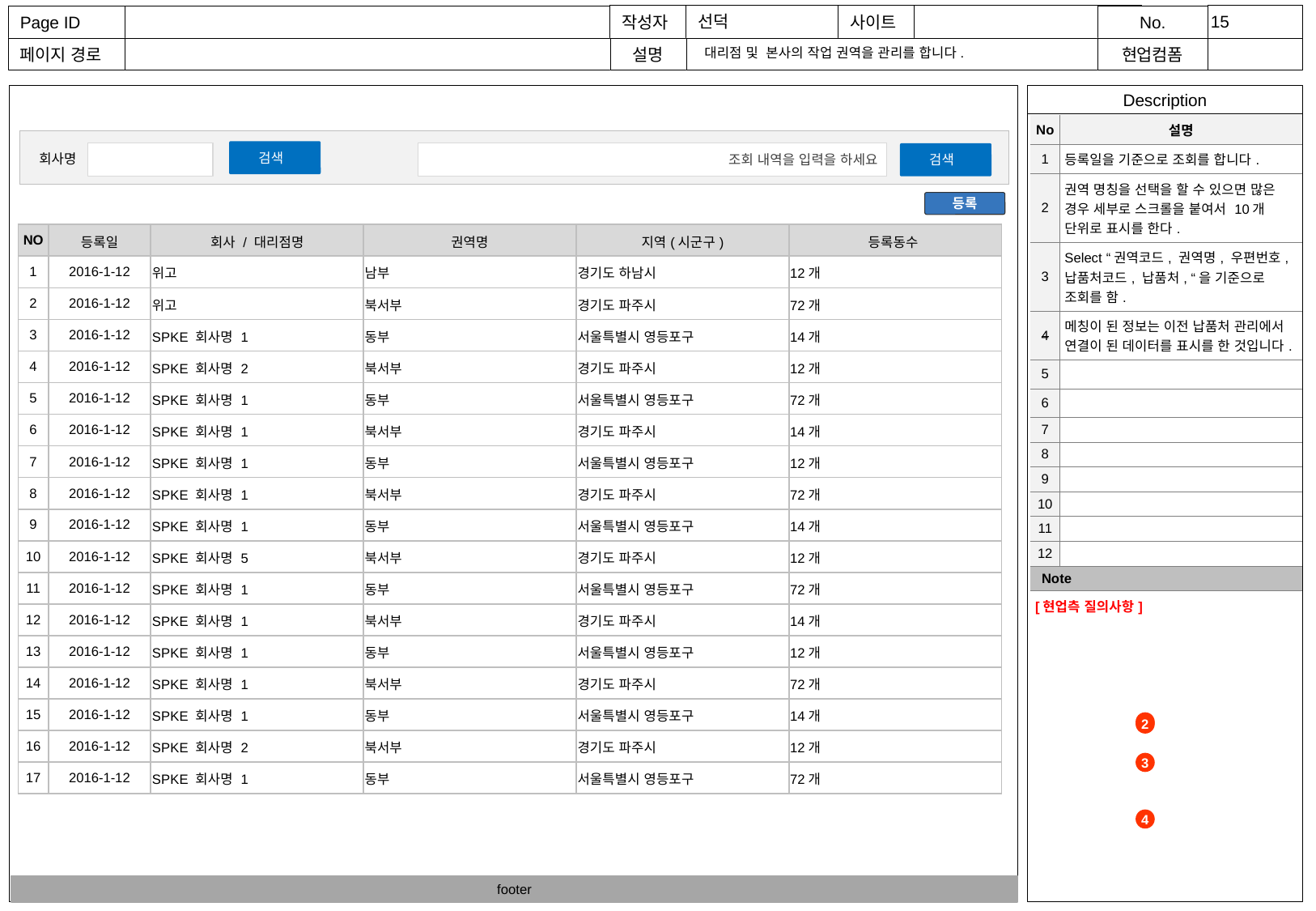

대리점 및  본사의 작업 권역을 관리를 합니다.

| No | 설명 |
| --- | --- |
| 1 | 등록일을 기준으로 조회를 합니다. |
| 2 | 권역 명칭을 선택을 할 수 있으면 많은 경우 세부로 스크롤을 붙여서 10개 단위로 표시를 한다. |
| 3 | Select “권역코드, 권역명, 우편번호, 납품처코드, 납품처, “을 기준으로 조회를 함. |
| 4 | 메칭이 된 정보는 이전 납품처 관리에서 연결이 된 데이터를 표시를 한 것입니다. |
| 5 |  |
| 6 |  |
| 7 |  |
| 8 |  |
| 9 |  |
| 10 |  |
| 11 |  |
| 12 |  |
| Note |  |
| [현업측 질의사항] |  |

검색

조회 내역을 입력을 하세요
검색
회사명
등록
| NO | 등록일 | 회사 / 대리점명 | 권역명 | 지역(시군구) | 등록동수 |
| --- | --- | --- | --- | --- | --- |
| 1 | 2016-1-12 | 위고 | 남부 | 경기도 하남시 | 12개 |
| 2 | 2016-1-12 | 위고 | 북서부 | 경기도 파주시 | 72개 |
| 3 | 2016-1-12 | SPKE 회사명 1 | 동부 | 서울특별시 영등포구 | 14개 |
| 4 | 2016-1-12 | SPKE 회사명 2 | 북서부 | 경기도 파주시 | 12개 |
| 5 | 2016-1-12 | SPKE 회사명 1 | 동부 | 서울특별시 영등포구 | 72개 |
| 6 | 2016-1-12 | SPKE 회사명 1 | 북서부 | 경기도 파주시 | 14개 |
| 7 | 2016-1-12 | SPKE 회사명 1 | 동부 | 서울특별시 영등포구 | 12개 |
| 8 | 2016-1-12 | SPKE 회사명 1 | 북서부 | 경기도 파주시 | 72개 |
| 9 | 2016-1-12 | SPKE 회사명 1 | 동부 | 서울특별시 영등포구 | 14개 |
| 10 | 2016-1-12 | SPKE 회사명 5 | 북서부 | 경기도 파주시 | 12개 |
| 11 | 2016-1-12 | SPKE 회사명 1 | 동부 | 서울특별시 영등포구 | 72개 |
| 12 | 2016-1-12 | SPKE 회사명 1 | 북서부 | 경기도 파주시 | 14개 |
| 13 | 2016-1-12 | SPKE 회사명 1 | 동부 | 서울특별시 영등포구 | 12개 |
| 14 | 2016-1-12 | SPKE 회사명 1 | 북서부 | 경기도 파주시 | 72개 |
| 15 | 2016-1-12 | SPKE 회사명 1 | 동부 | 서울특별시 영등포구 | 14개 |
| 16 | 2016-1-12 | SPKE 회사명 2 | 북서부 | 경기도 파주시 | 12개 |
| 17 | 2016-1-12 | SPKE 회사명 1 | 동부 | 서울특별시 영등포구 | 72개 |
1
2
3
4
footer